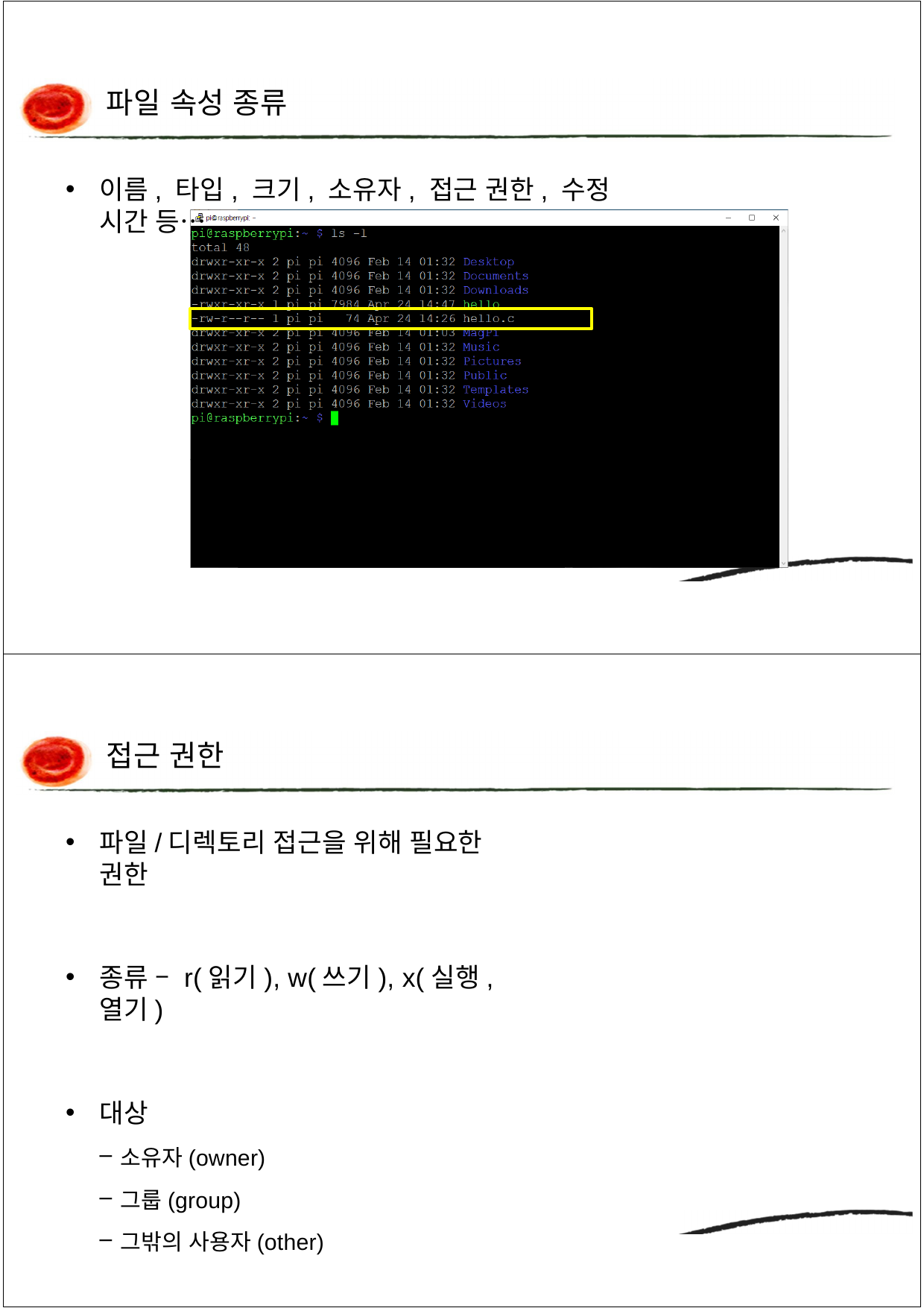

파일 속성 종류

이름, 타입, 크기, 소유자, 접근 권한, 수정 시간 등…

접근 권한

파일/디렉토리 접근을 위해 필요한 권한

종류 – r(읽기), w(쓰기), x(실행, 열기)

대상
소유자(owner)
그룹(group)
그밖의 사용자(other)